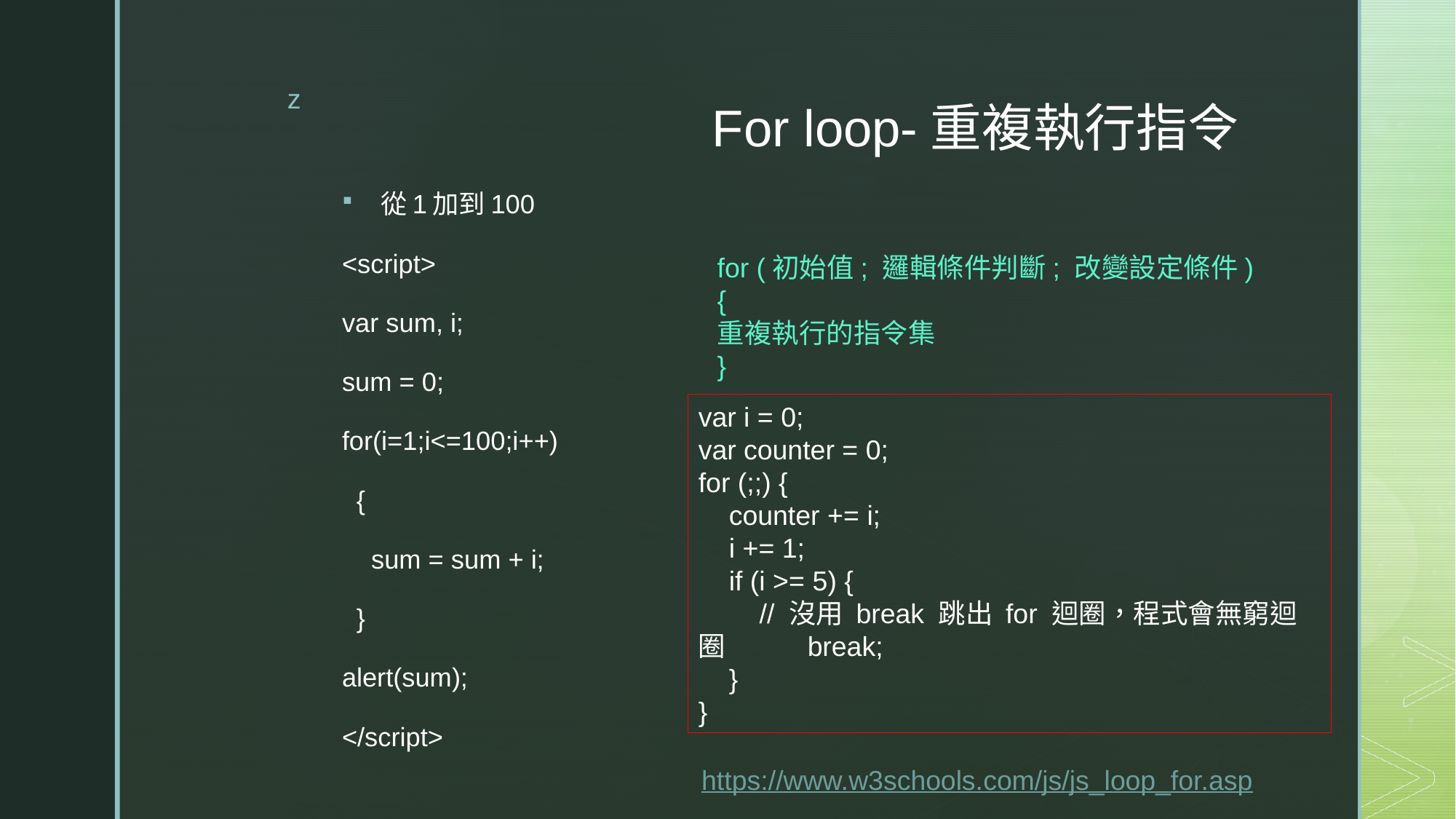

# For loop-重複執行指令
從1加到100
<script>
var sum, i;
sum = 0;
for(i=1;i<=100;i++)
  {
    sum = sum + i;
  }
alert(sum);
</script>
for (初始值; 邏輯條件判斷; 改變設定條件)
{
重複執行的指令集
}
var i = 0;
var counter = 0;
for (;;) {
    counter += i;
    i += 1;
    if (i >= 5) {
        // 沒用 break 跳出 for 迴圈，程式會無窮迴圈        	break;
    }
}
https://www.w3schools.com/js/js_loop_for.asp